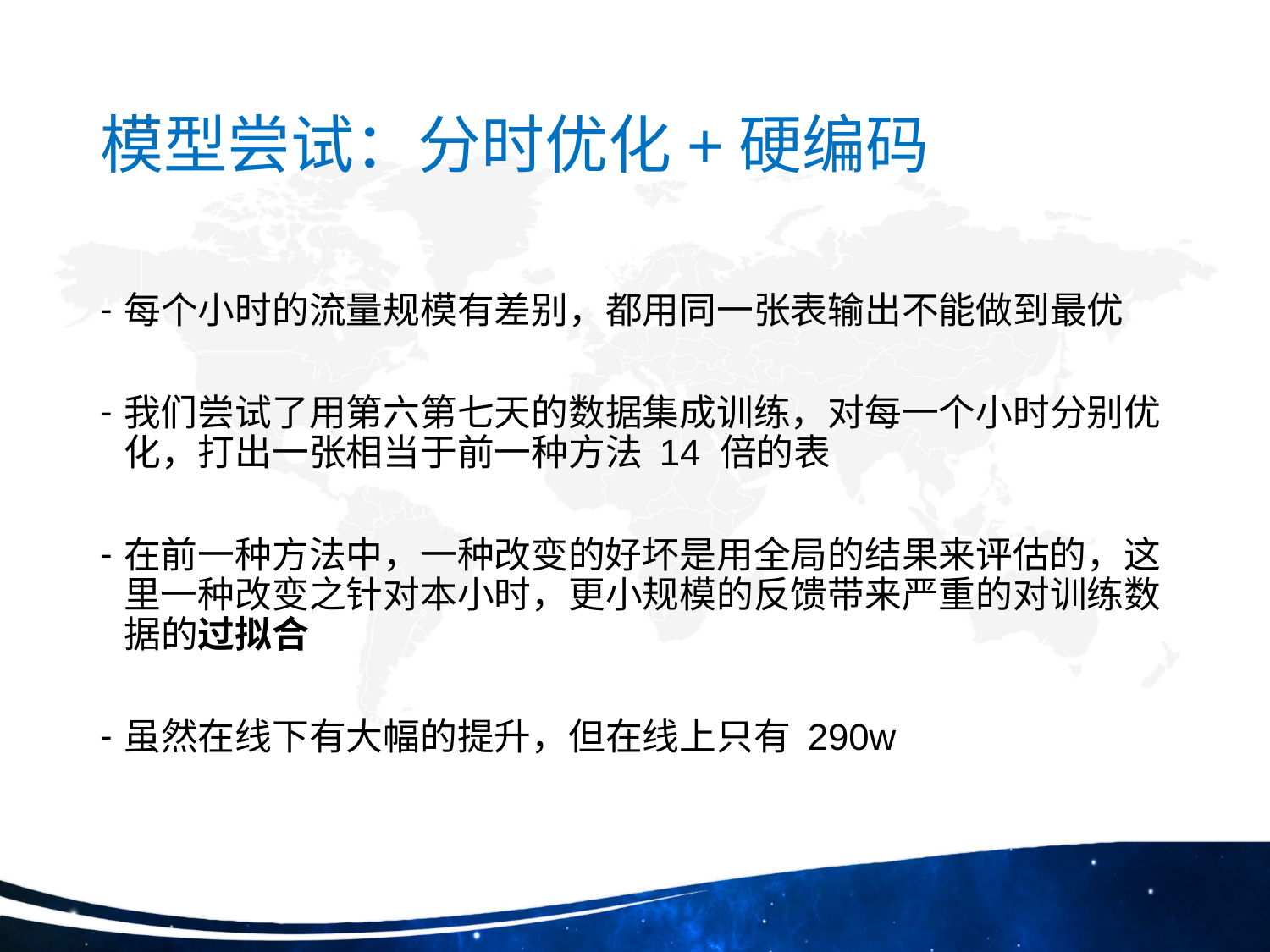

# 模型尝试：分时优化+硬编码
每个小时的流量规模有差别，都用同一张表输出不能做到最优

我们尝试了用第六第七天的数据集成训练，对每一个小时分别优化，打出一张相当于前一种方法 14 倍的表

在前一种方法中，一种改变的好坏是用全局的结果来评估的，这里一种改变之针对本小时，更小规模的反馈带来严重的对训练数据的过拟合

虽然在线下有大幅的提升，但在线上只有 290w